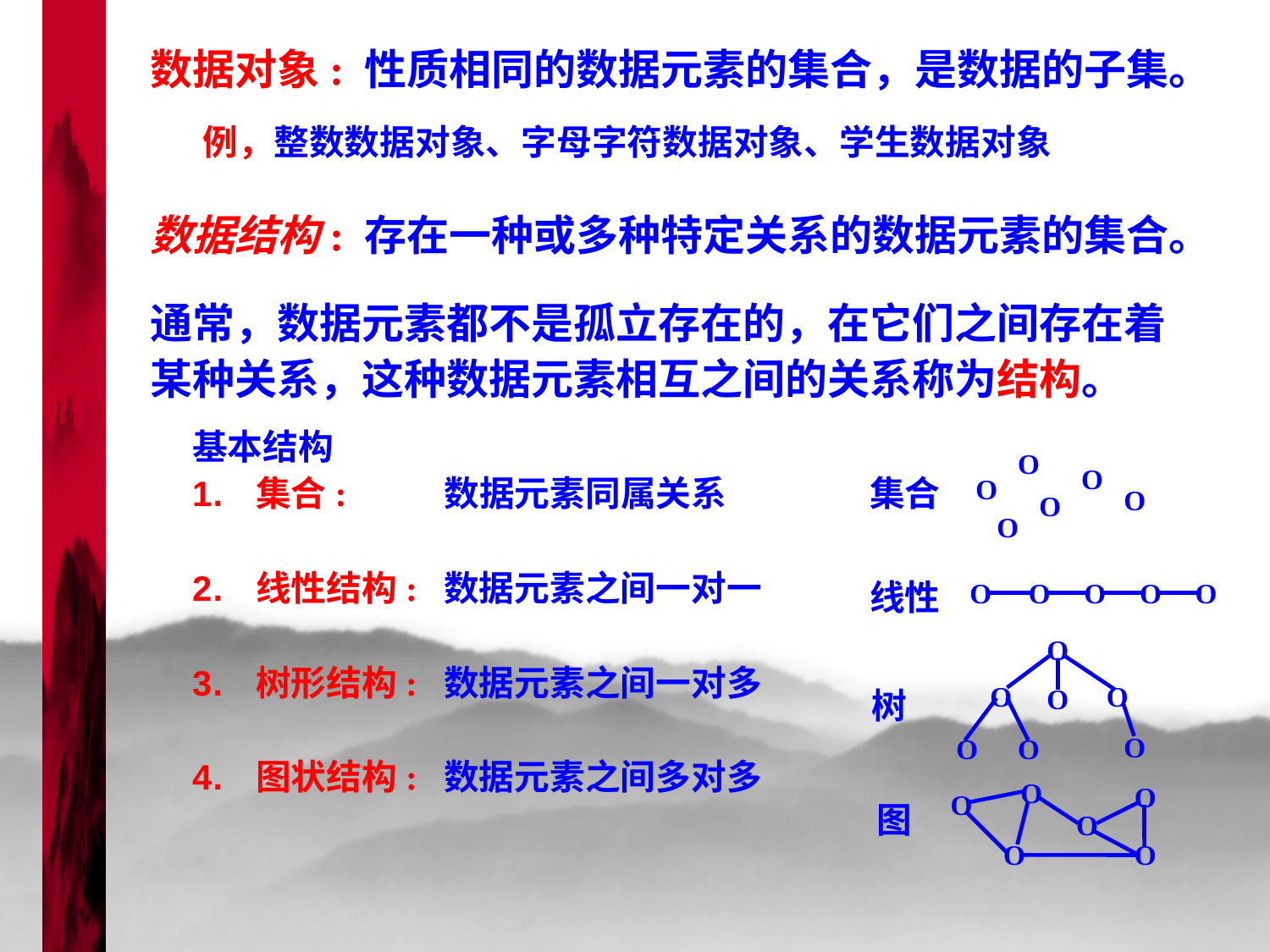

数据对象: 性质相同的数据元素的集合，是数据的子集。
例，整数数据对象、字母字符数据对象、学生数据对象
数据结构: 存在一种或多种特定关系的数据元素的集合。
通常，数据元素都不是孤立存在的，在它们之间存在着某种关系，这种数据元素相互之间的关系称为结构。
基本结构
集合:          数据元素同属关系

线性结构:  数据元素之间一对一

树形结构:  数据元素之间一对多

图状结构:  数据元素之间多对多
O
O
集合
O
O
O
O
线性
O
O
O
O
O

O

O
O
O
树

O
O
O
O
O
O
图

O

O

O